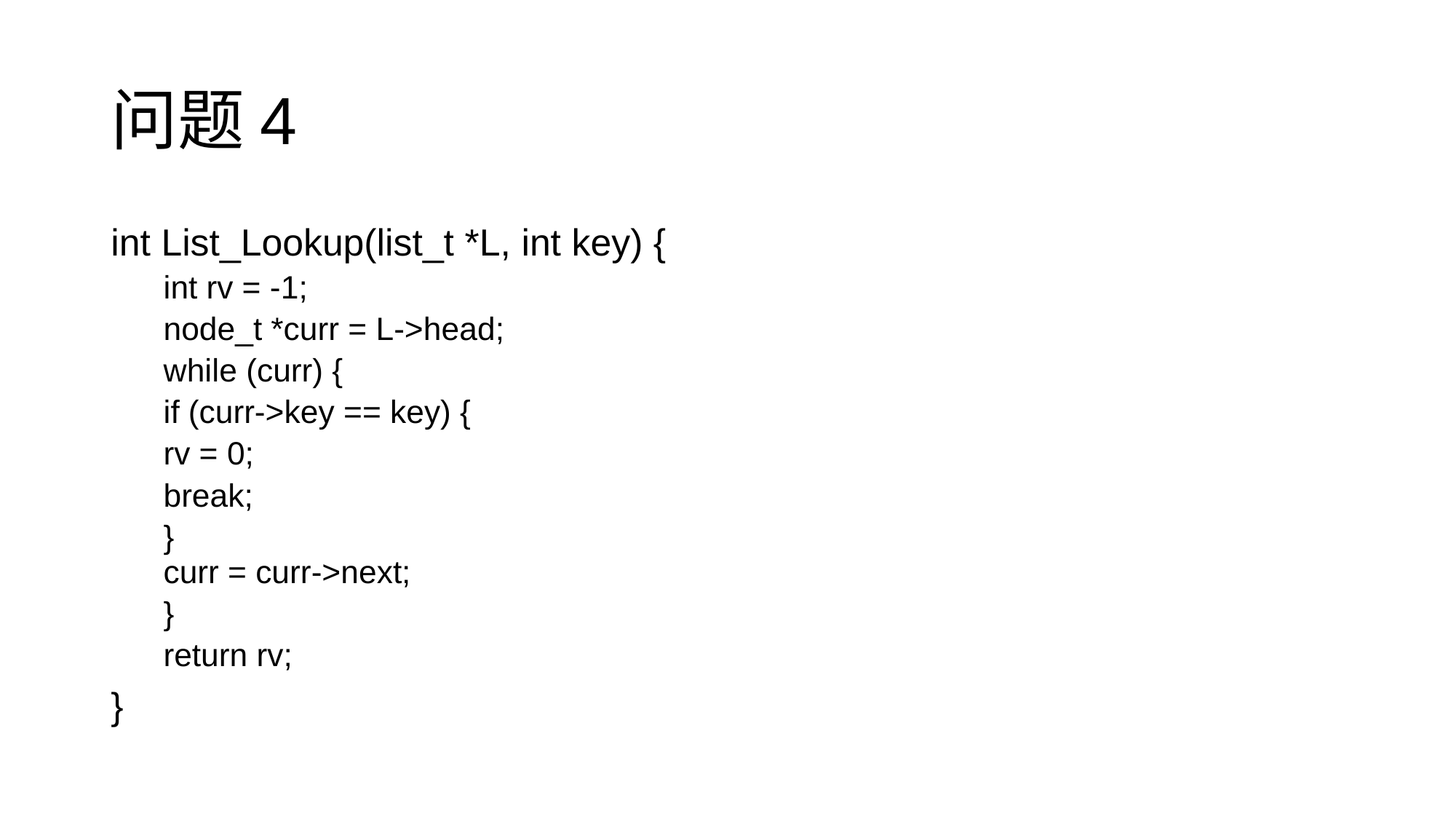

# 问题4
int List_Lookup(list_t *L, int key) {
int rv = -1;
node_t *curr = L->head;
while (curr) {
	if (curr->key == key) {
		rv = 0;
		break;
	}
	curr = curr->next;
}
return rv;
}